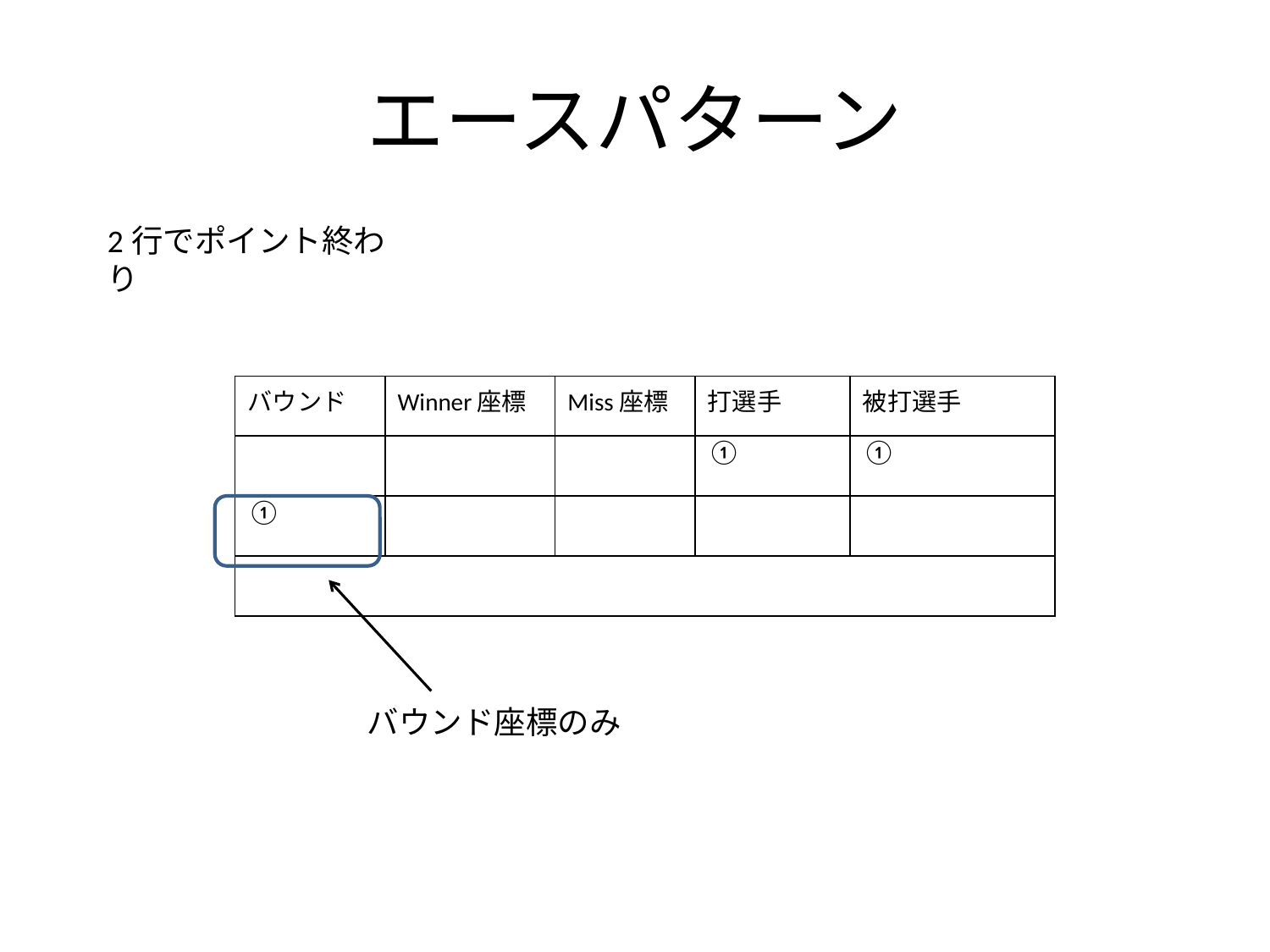

# エースパターン
2行でポイント終わり
| バウンド | Winner座標 | Miss座標 | 打選手 | 被打選手 |
| --- | --- | --- | --- | --- |
|  |  |  | ① | ① |
| ① |  |  |  |  |
|  |  |  |  |  |

バウンド座標のみ